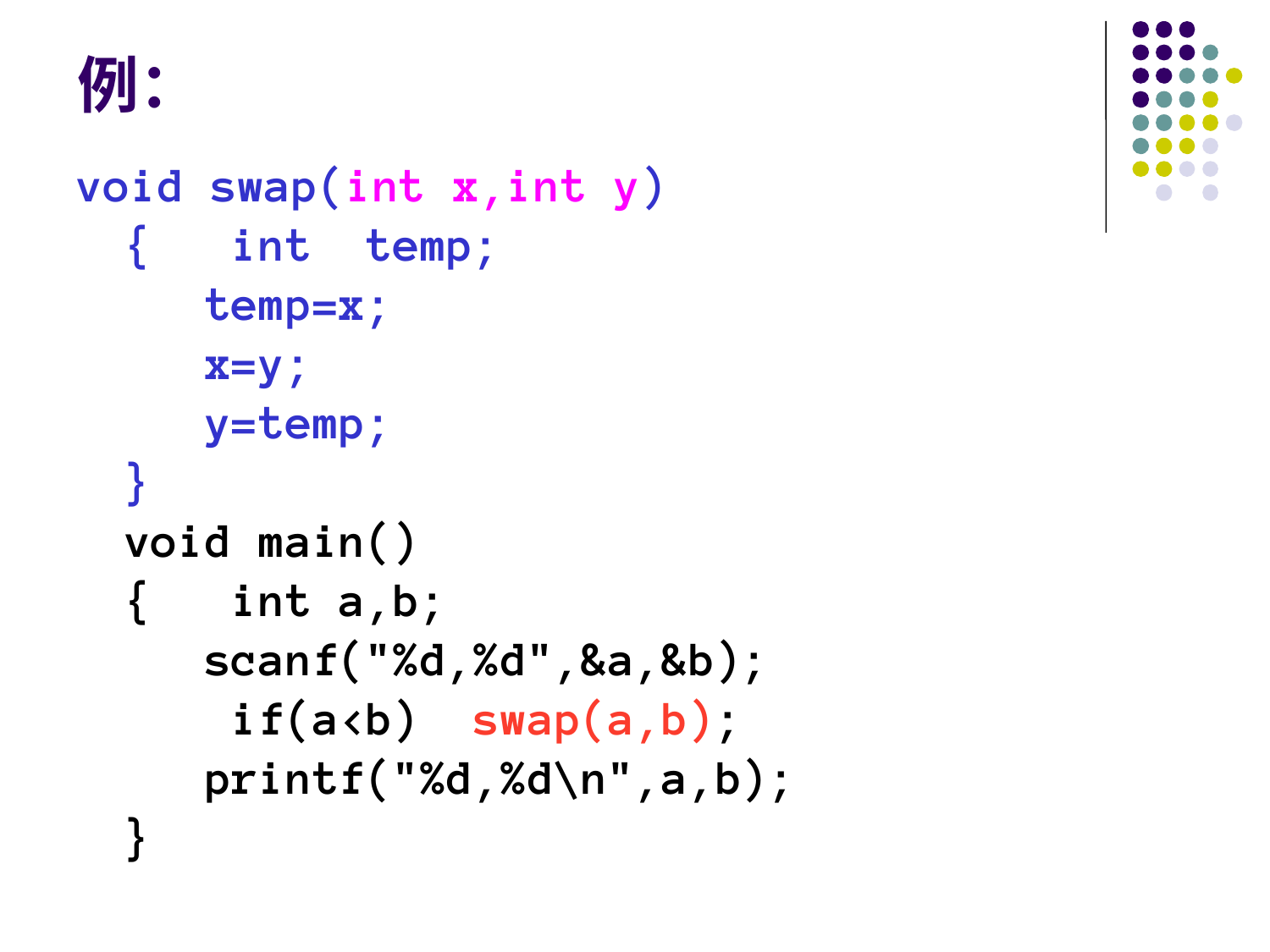

# 例：
void swap(int x,int y)
{   int  temp;
   temp=x;
   x=y;
   y=temp;
}
void main()
{   int a,b;
   scanf("%d,%d",&a,&b);
    if(a<b)  swap(a,b);
   printf("%d,%d\n",a,b);
}